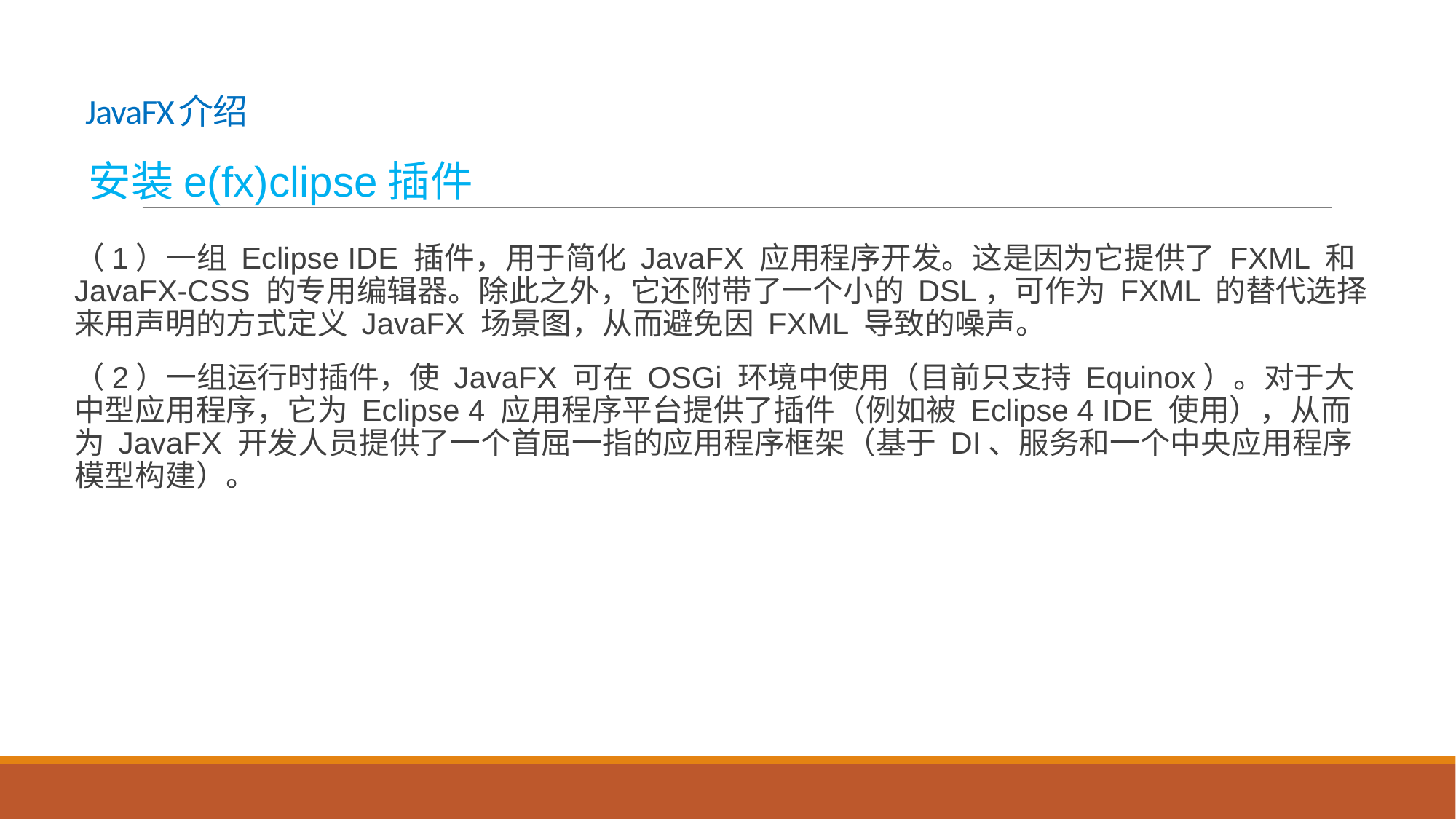

# JavaFX介绍
安装e(fx)clipse插件
（1）一组 Eclipse IDE 插件，用于简化 JavaFX 应用程序开发。这是因为它提供了 FXML 和 JavaFX-CSS 的专用编辑器。除此之外，它还附带了一个小的 DSL，可作为 FXML 的替代选择来用声明的方式定义 JavaFX 场景图，从而避免因 FXML 导致的噪声。
（2）一组运行时插件，使 JavaFX 可在 OSGi 环境中使用（目前只支持 Equinox）。对于大中型应用程序，它为 Eclipse 4 应用程序平台提供了插件（例如被 Eclipse 4 IDE 使用），从而为 JavaFX 开发人员提供了一个首屈一指的应用程序框架（基于 DI、服务和一个中央应用程序模型构建）。